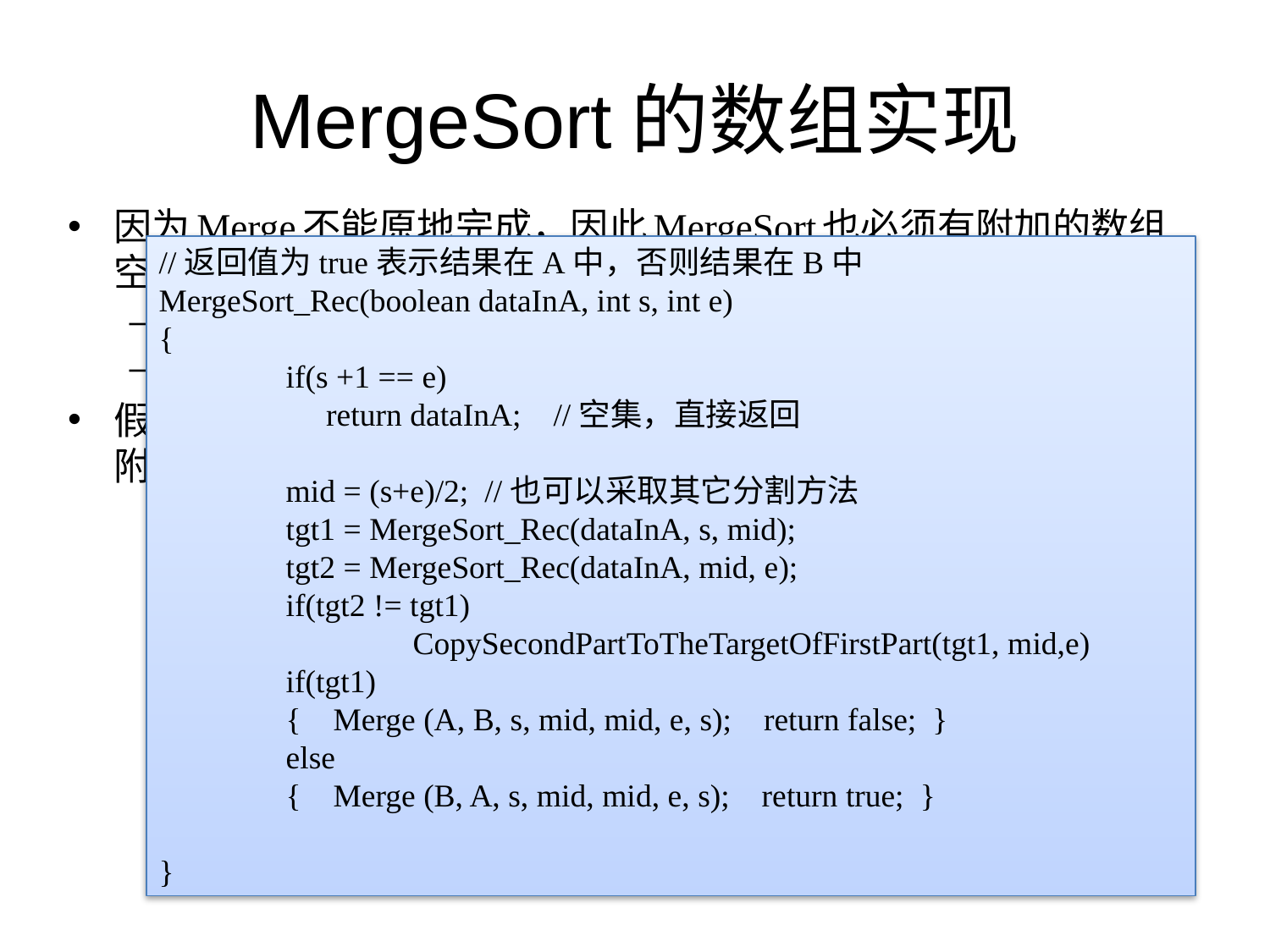

# MergeSort的数组实现
因为Merge不能原地完成，因此MergeSort也必须有附加的数组空间，因为Merge过程中会引起数据的来回拷贝，我们还需要
一个参数来记住数据在哪一个数组中，
通过返回值来记住排序结果在哪边。
假设输入的序列存放在数组A的[s,e],并且使用了B[s,e]作为其附加空间，有以下算法：

//返回值为true表示结果在A中，否则结果在B中
MergeSort_Rec(boolean dataInA, int s, int e)
{
	if(s +1 == e)
	     return dataInA;    //空集，直接返回

	mid = (s+e)/2;  //也可以采取其它分割方法
	tgt1 = MergeSort_Rec(dataInA, s, mid);
	tgt2 = MergeSort_Rec(dataInA, mid, e);
	if(tgt2 != tgt1)
		CopySecondPartToTheTargetOfFirstPart(tgt1, mid,e)
	if(tgt1)
	{    Merge (A, B, s, mid, mid, e, s);    return false;  }
	else
	{    Merge (B, A, s, mid, mid, e, s);    return true;  }

}